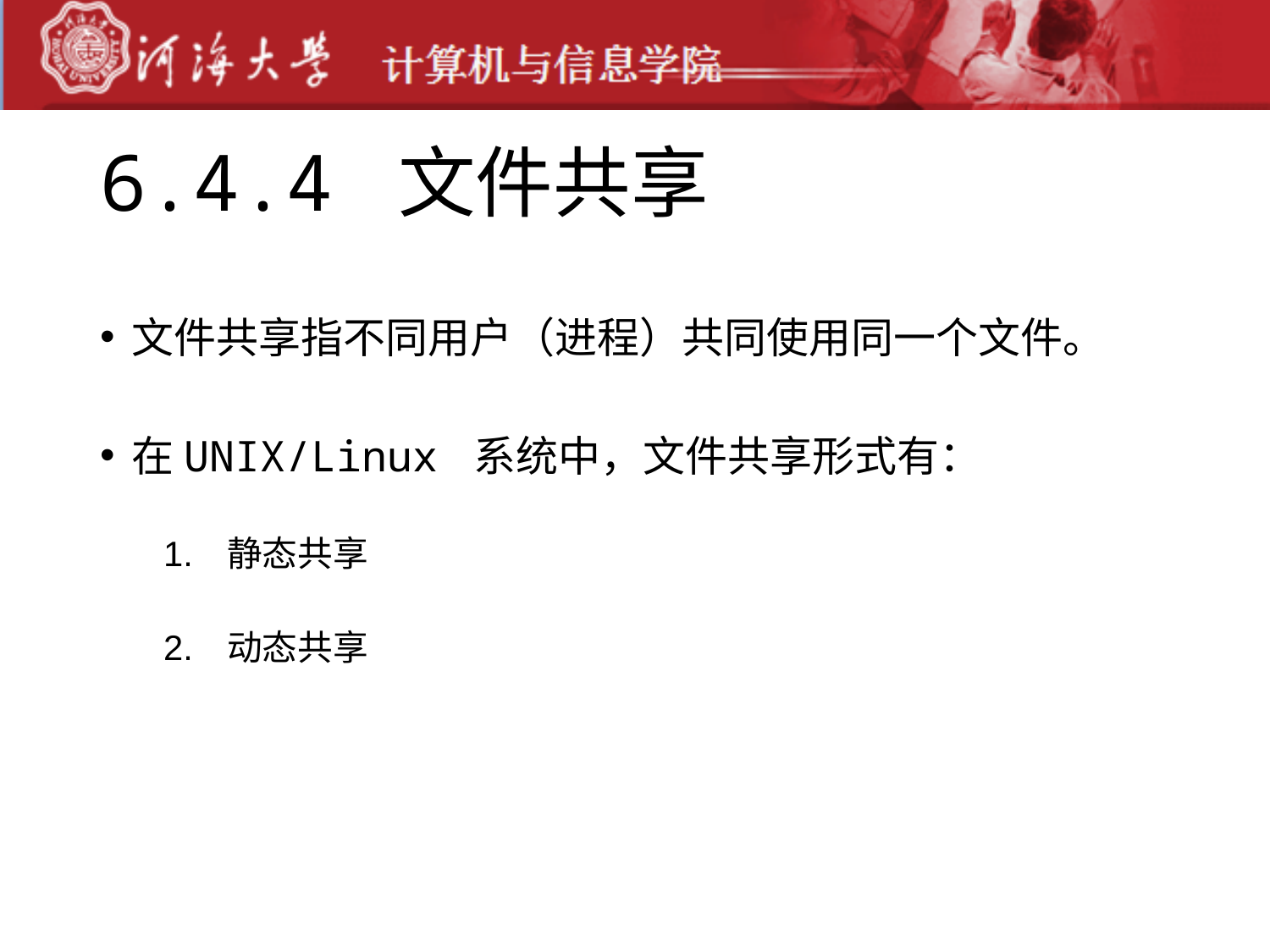

# 6.4.4 文件共享
文件共享指不同用户（进程）共同使用同一个文件。
在UNIX/Linux 系统中，文件共享形式有：
静态共享
动态共享